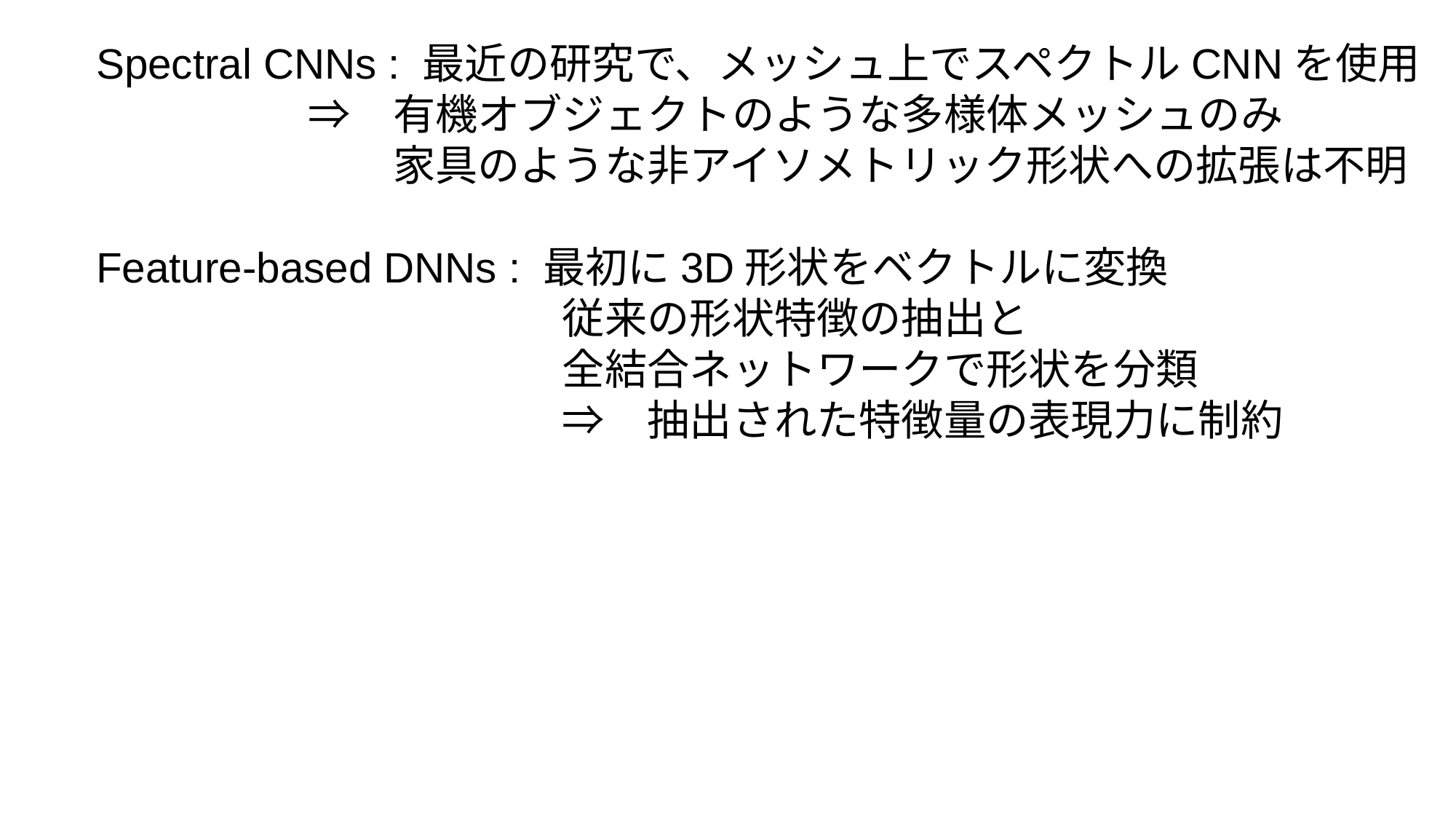

Spectral CNNs : 最近の研究で、メッシュ上でスペクトルCNNを使用
　　　　　⇒　有機オブジェクトのような多様体メッシュのみ
　　　　　　　家具のような非アイソメトリック形状への拡張は不明

Feature-based DNNs : 最初に3D形状をベクトルに変換
　　　　　　　　　　　従来の形状特徴の抽出と
　　　　　　　　　　　全結合ネットワークで形状を分類
　　　　　　　　　　　⇒　抽出された特徴量の表現力に制約